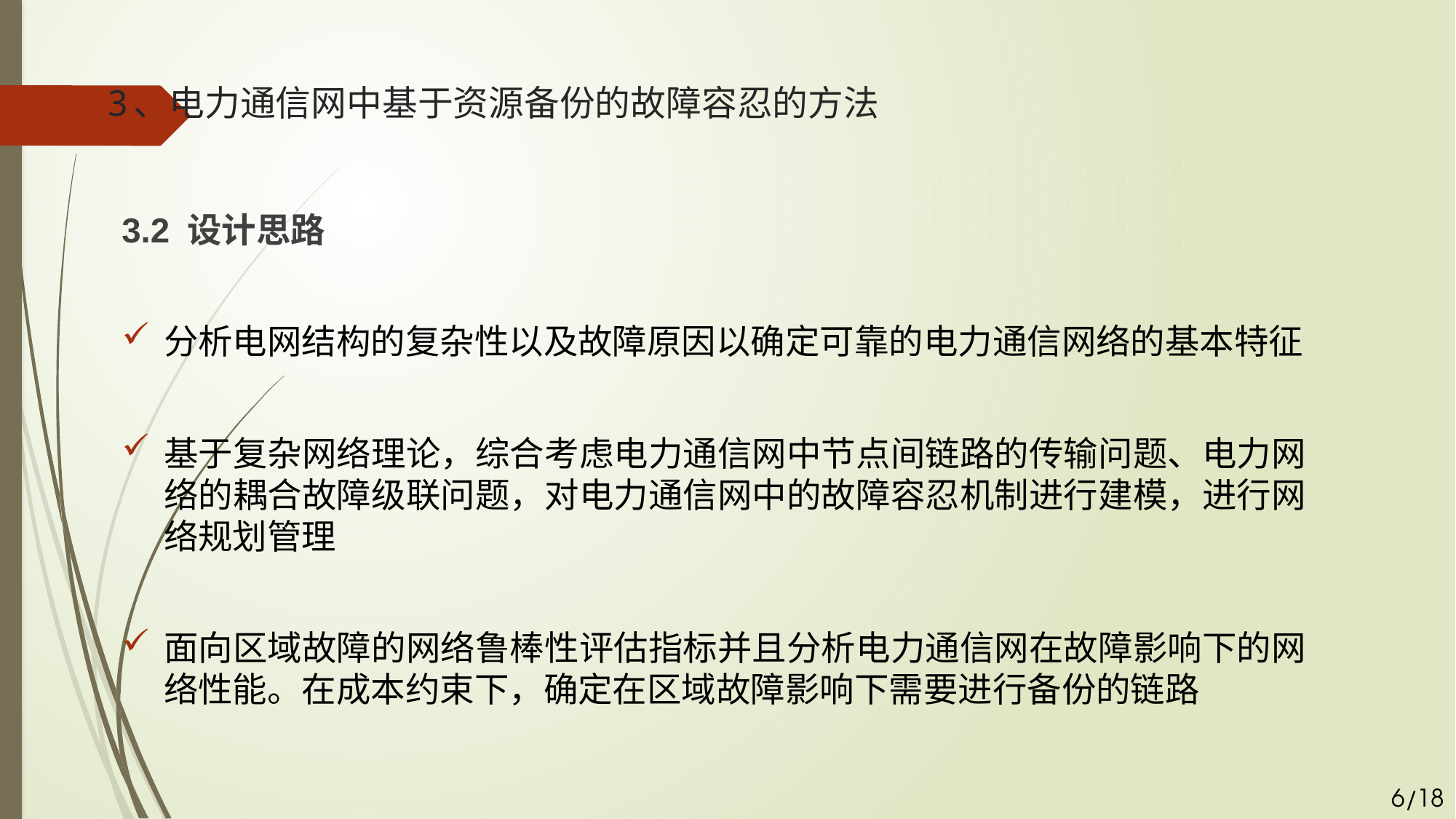

# 3、电力通信网中基于资源备份的故障容忍的方法
3.2 设计思路

分析电网结构的复杂性以及故障原因以确定可靠的电力通信网络的基本特征

基于复杂网络理论，综合考虑电力通信网中节点间链路的传输问题、电力网络的耦合故障级联问题，对电力通信网中的故障容忍机制进行建模，进行网络规划管理

面向区域故障的网络鲁棒性评估指标并且分析电力通信网在故障影响下的网络性能。在成本约束下，确定在区域故障影响下需要进行备份的链路

6/18